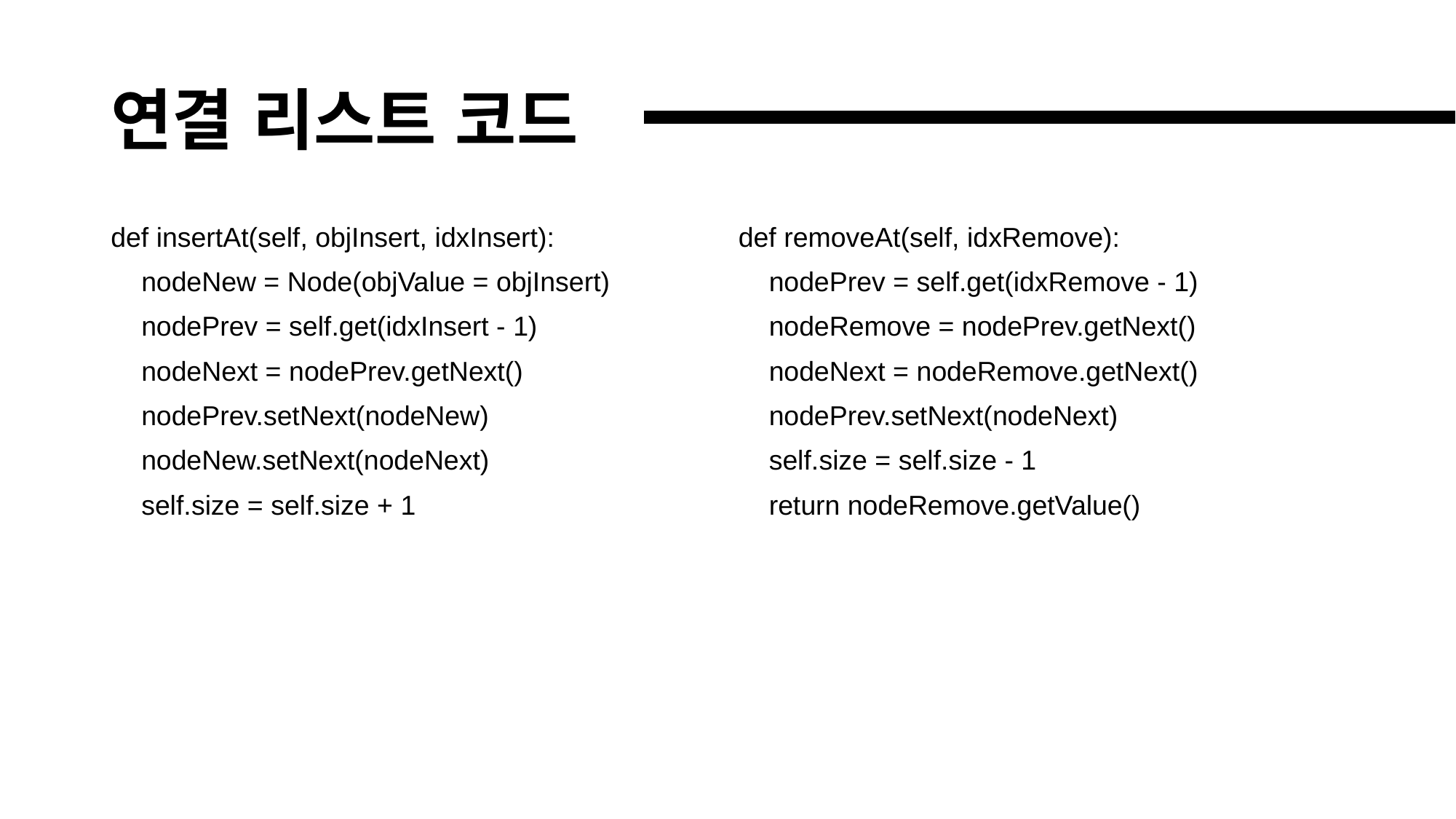

# 연결 리스트 코드

def insertAt(self, objInsert, idxInsert):
    nodeNew = Node(objValue = objInsert)
    nodePrev = self.get(idxInsert - 1)
    nodeNext = nodePrev.getNext()
    nodePrev.setNext(nodeNew)
    nodeNew.setNext(nodeNext)
    self.size = self.size + 1
def removeAt(self, idxRemove):
    nodePrev = self.get(idxRemove - 1)
    nodeRemove = nodePrev.getNext()
    nodeNext = nodeRemove.getNext()
    nodePrev.setNext(nodeNext)
    self.size = self.size - 1
    return nodeRemove.getValue()